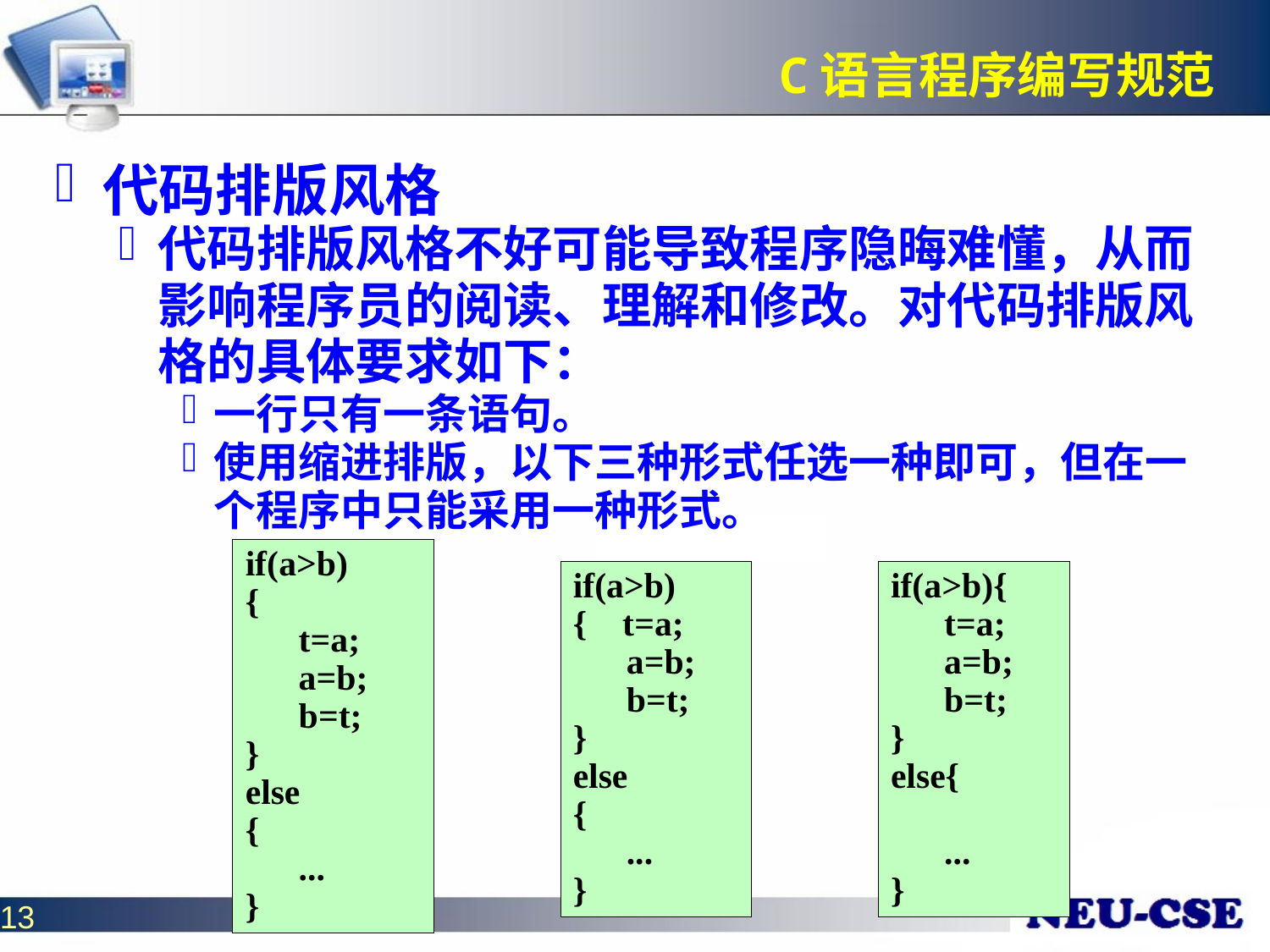

# C语言程序编写规范
代码排版风格
代码排版风格不好可能导致程序隐晦难懂，从而影响程序员的阅读、理解和修改。对代码排版风格的具体要求如下：
一行只有一条语句。
使用缩进排版，以下三种形式任选一种即可，但在一个程序中只能采用一种形式。

if(a>b)
{
      t=a;
      a=b;
      b=t;
}
else
{
      ...
}
if(a>b)
{    t=a;
      a=b;
      b=t;
}
else
{
      ...
}
if(a>b){
      t=a;
      a=b;
      b=t;
}
else{

      ...
}